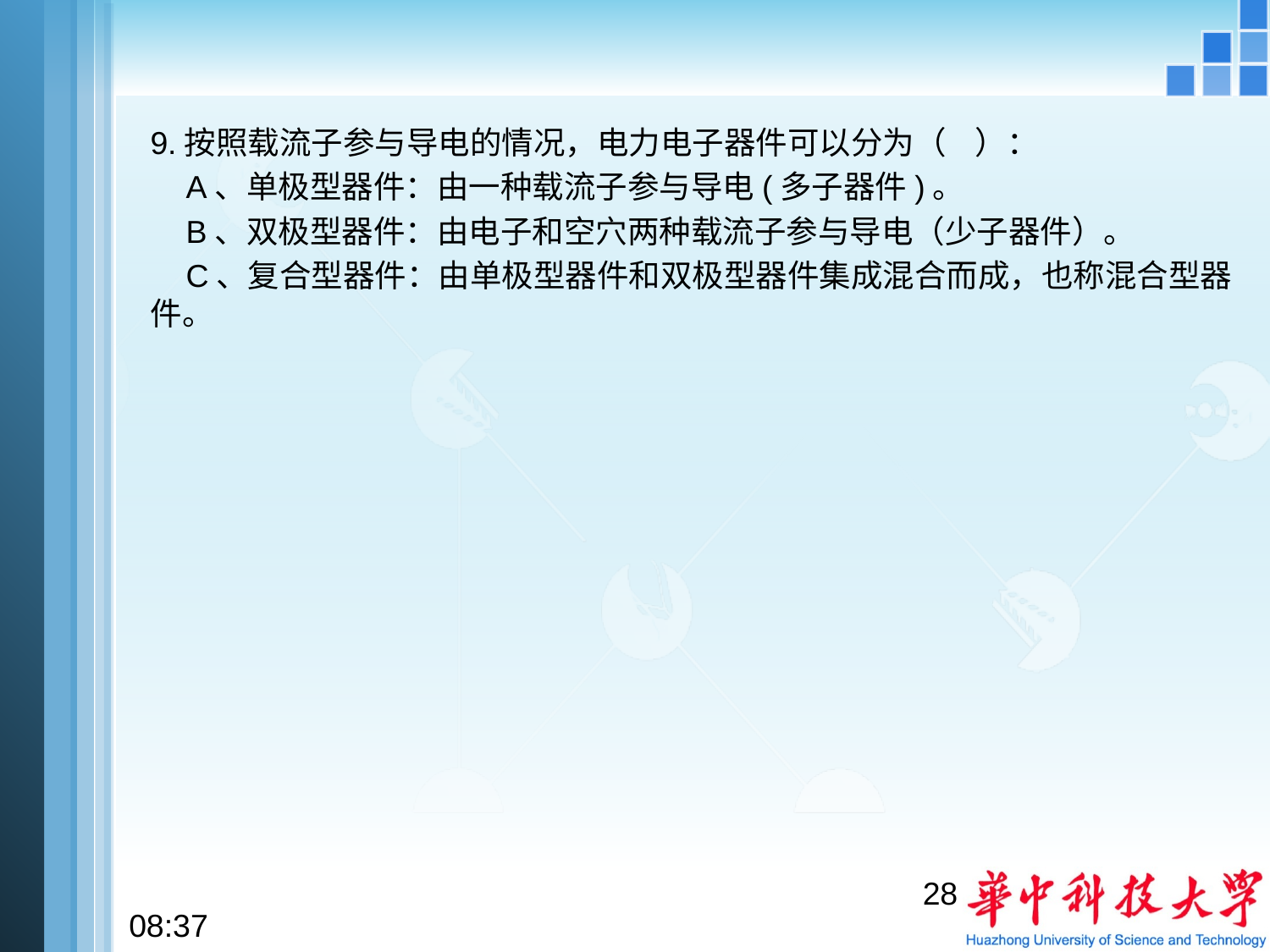

#
9.按照载流子参与导电的情况，电力电子器件可以分为（    ）：
    A、单极型器件：由一种载流子参与导电(多子器件)。
    B、双极型器件：由电子和空穴两种载流子参与导电（少子器件）。
    C、复合型器件：由单极型器件和双极型器件集成混合而成，也称混合型器件。

28
08:37